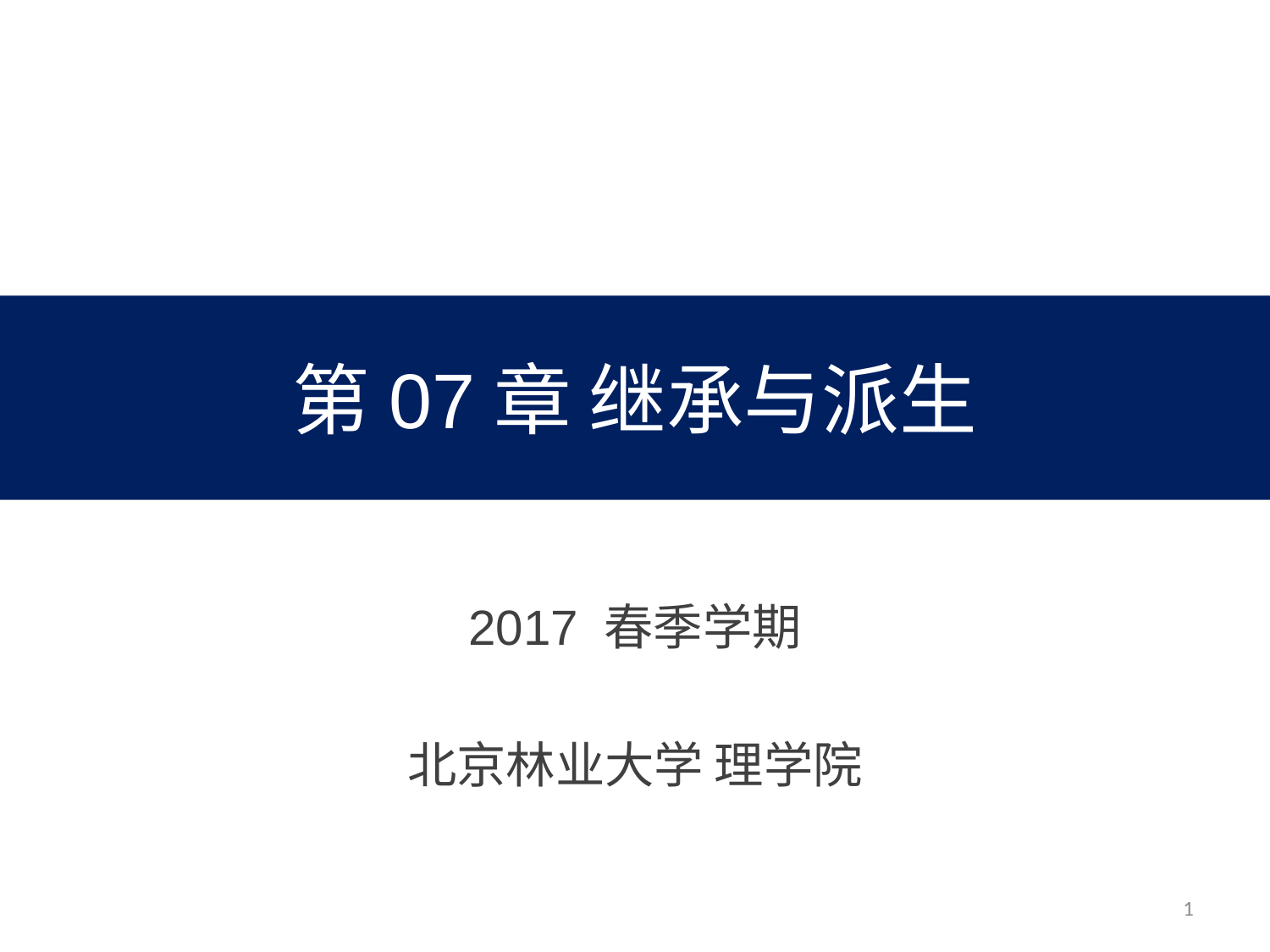

# 第07章 继承与派生
2017 春季学期

北京林业大学 理学院
1